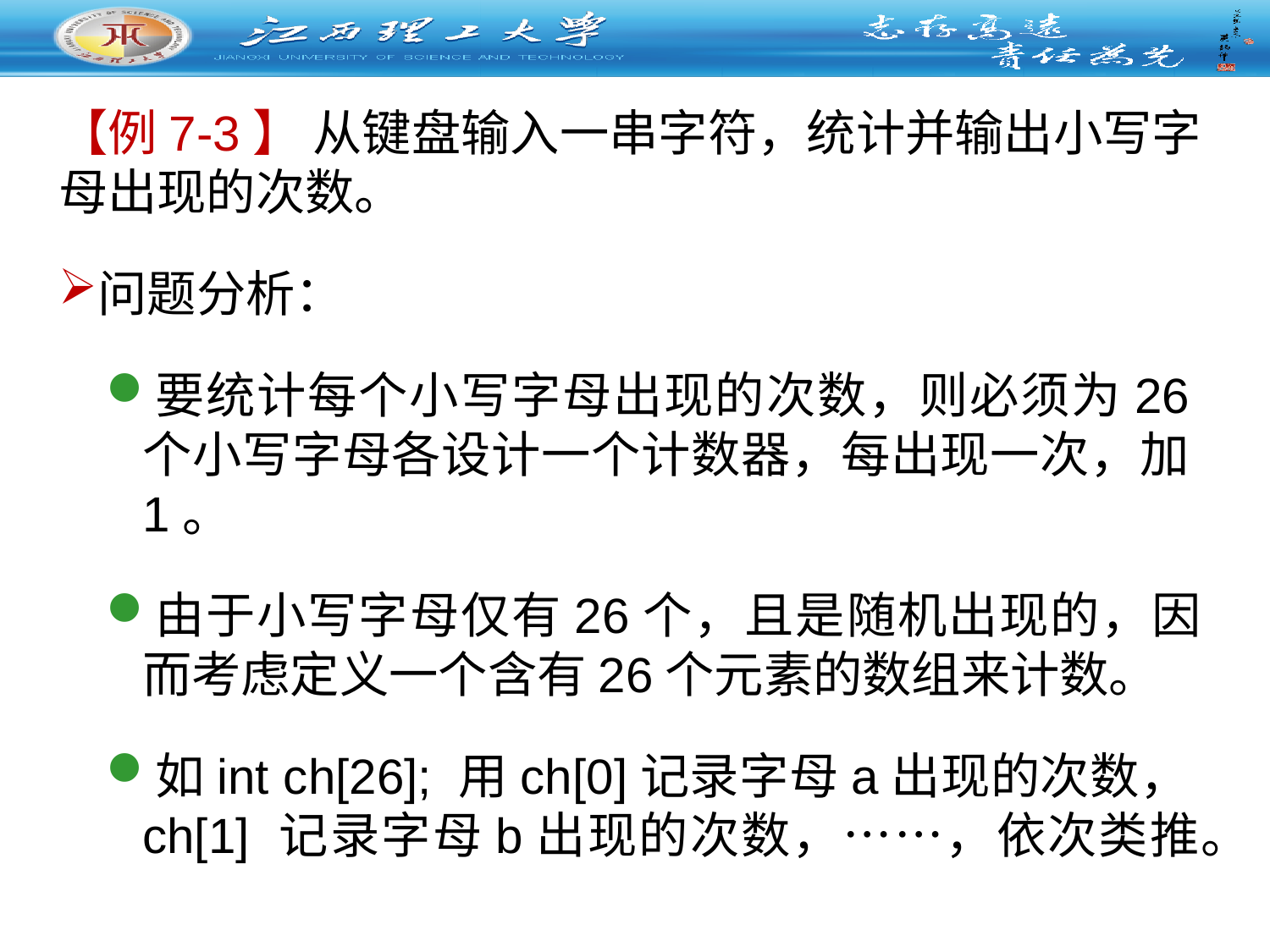

【例7-3】 从键盘输入一串字符，统计并输出小写字母出现的次数。
问题分析：
要统计每个小写字母出现的次数，则必须为26个小写字母各设计一个计数器，每出现一次，加1。
由于小写字母仅有26个，且是随机出现的，因而考虑定义一个含有26个元素的数组来计数。
如int ch[26]; 用ch[0]记录字母a出现的次数，ch[1] 记录字母b出现的次数，……，依次类推。